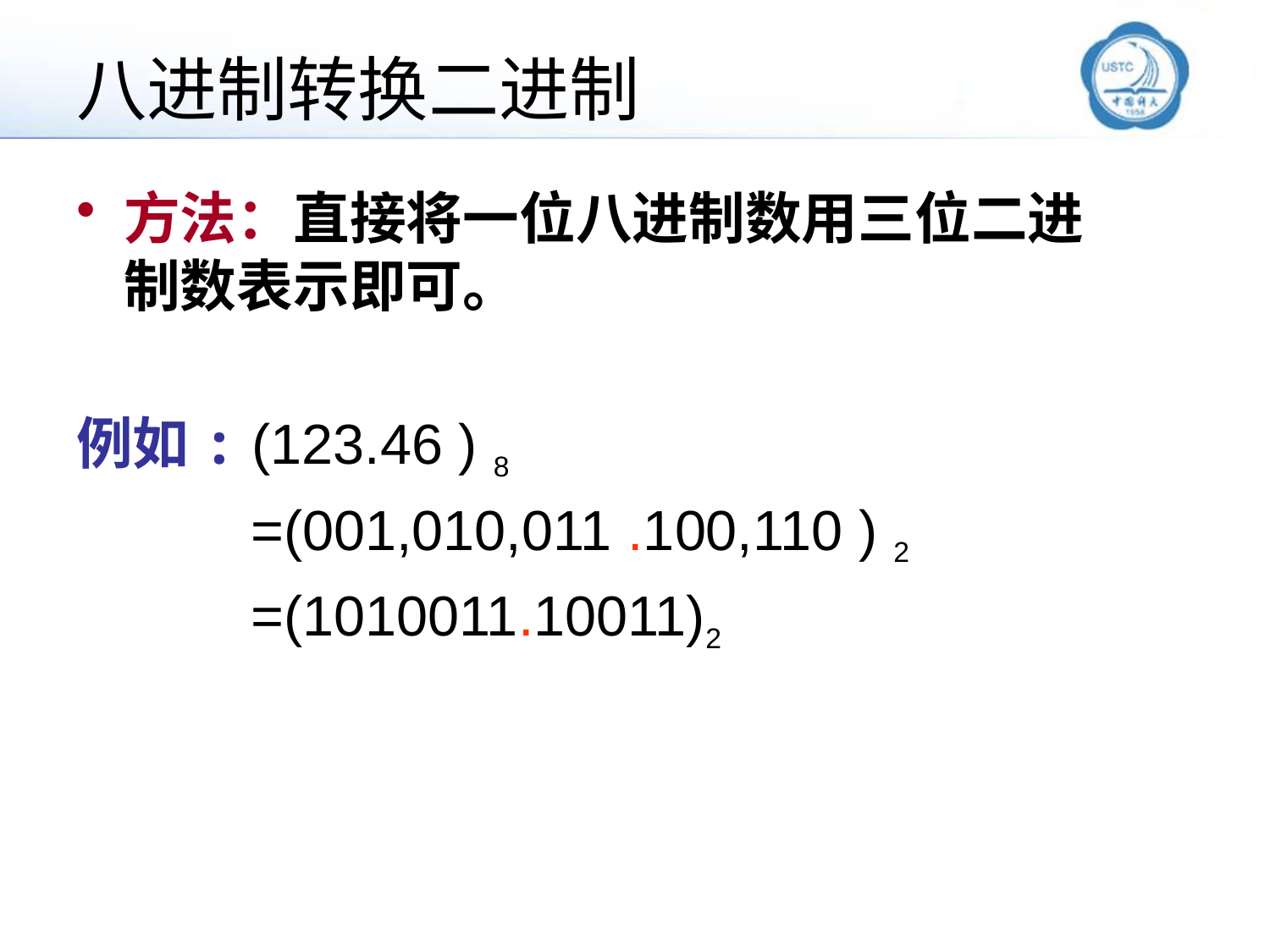

# 八进制转换二进制
方法：直接将一位八进制数用三位二进制数表示即可。

例如: (123.46 ) 8
		=(001,010,011 .100,110 ) 2
		=(1010011.10011)2